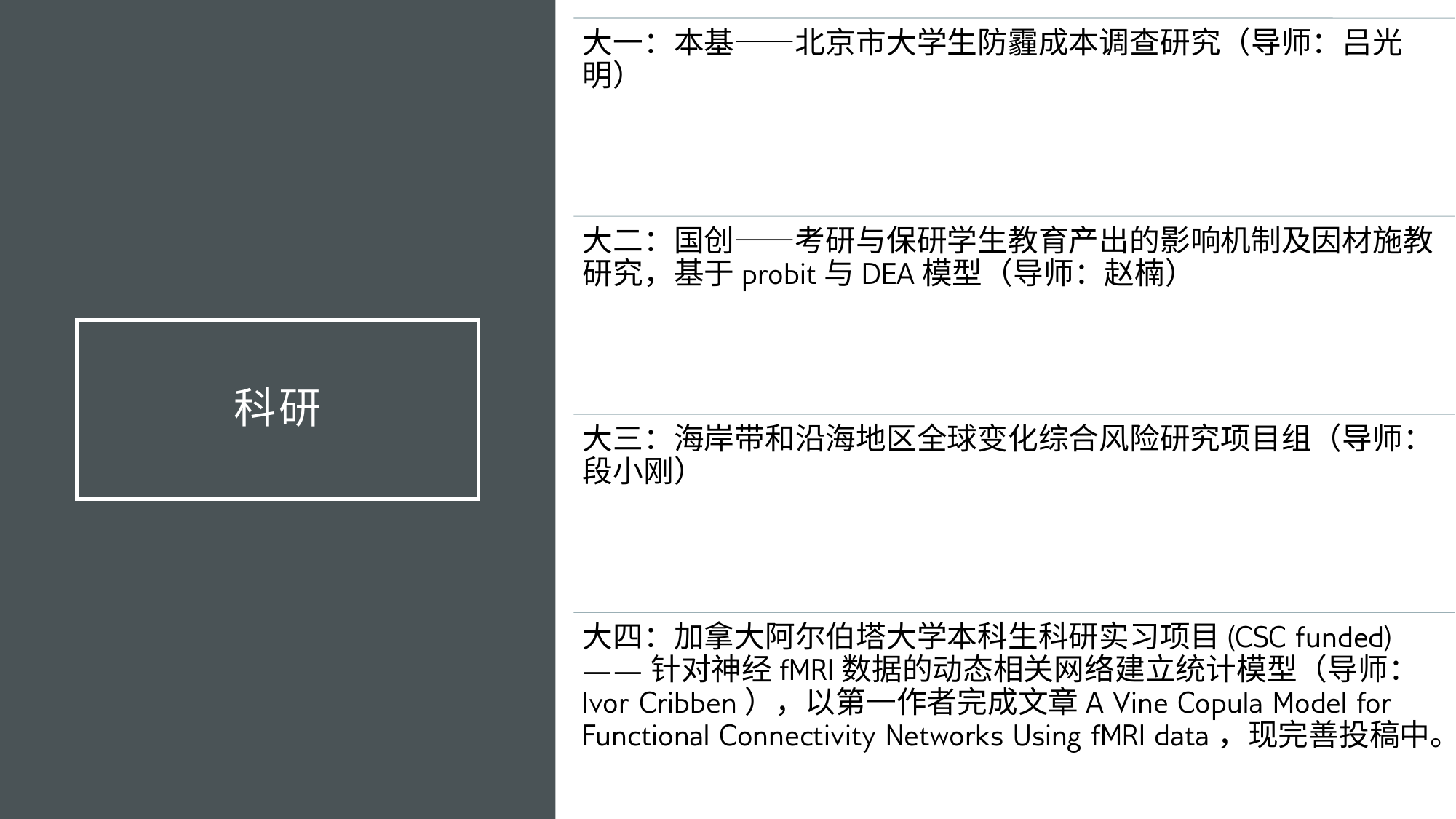

大一：本基——北京市大学生防霾成本调查研究（导师：吕光明）
大二：国创——考研与保研学生教育产出的影响机制及因材施教研究，基于probit与DEA模型（导师：赵楠）
大三：海岸带和沿海地区全球变化综合风险研究项目组（导师：段小刚）
大四：加拿大阿尔伯塔大学本科生科研实习项目(CSC funded)——针对神经fMRI数据的动态相关网络建立统计模型（导师：Ivor Cribben），以第一作者完成文章A Vine Copula Model for Functional Connectivity Networks Using fMRI data，现完善投稿中。
# 科研